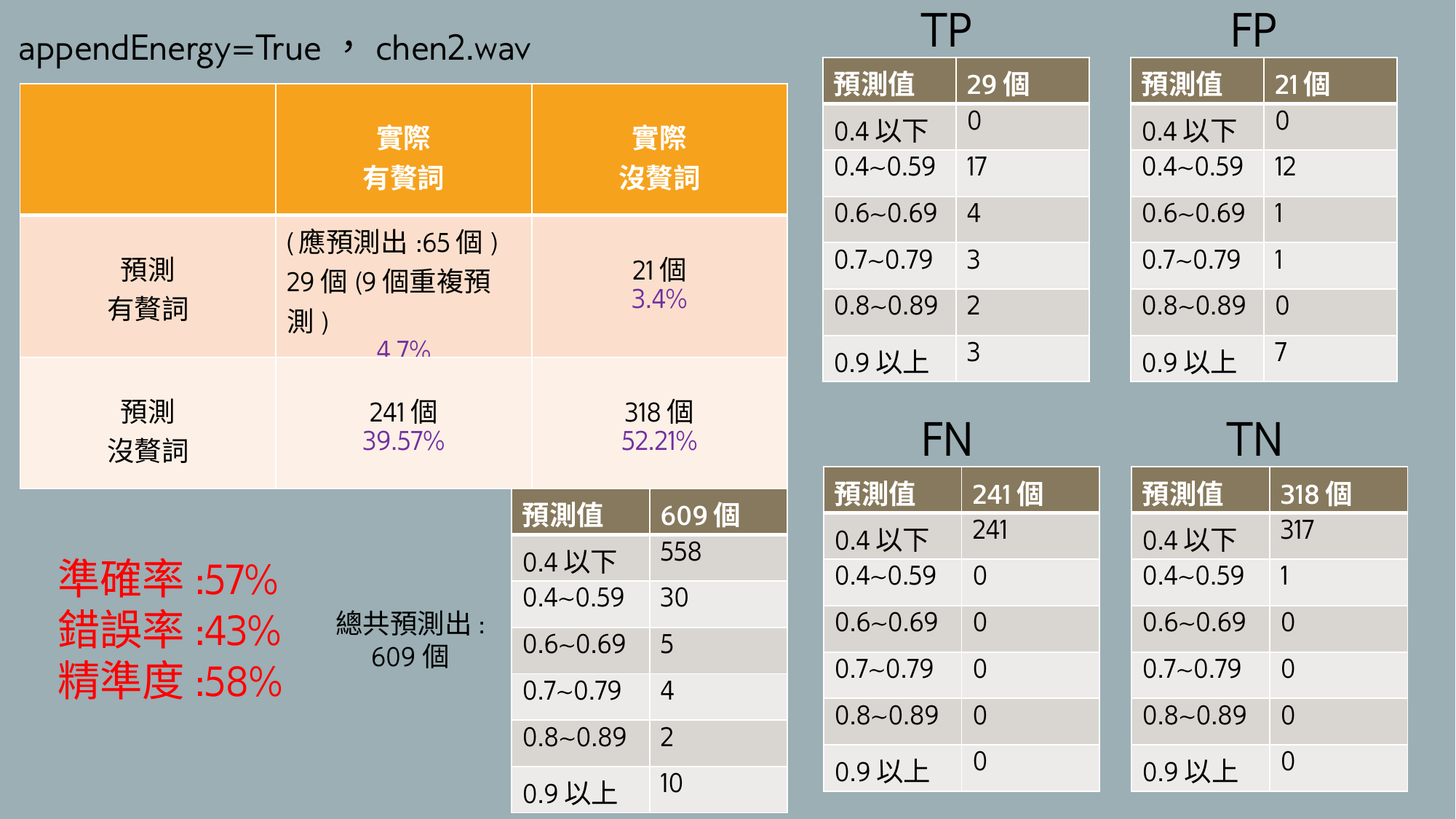

TP
FP
appendEnergy=True，chen2.wav
| 預測值 | 29個 |
| --- | --- |
| 0.4以下 | 0 |
| 0.4~0.59 | 17 |
| 0.6~0.69 | 4 |
| 0.7~0.79 | 3 |
| 0.8~0.89 | 2 |
| 0.9以上 | 3 |
| 預測值 | 21個 |
| --- | --- |
| 0.4以下 | 0 |
| 0.4~0.59 | 12 |
| 0.6~0.69 | 1 |
| 0.7~0.79 | 1 |
| 0.8~0.89 | 0 |
| 0.9以上 | 7 |
|  | 實際 有贅詞 | 實際 沒贅詞 |
| --- | --- | --- |
| 預測 有贅詞 | (應預測出:65個) 29個(9個重複預測) 4.7% | 21個 3.4% |
| 預測 沒贅詞 | 241個 39.57% | 318個 52.21% |
FN
TN
| 預測值 | 241個 |
| --- | --- |
| 0.4以下 | 241 |
| 0.4~0.59 | 0 |
| 0.6~0.69 | 0 |
| 0.7~0.79 | 0 |
| 0.8~0.89 | 0 |
| 0.9以上 | 0 |
| 預測值 | 318個 |
| --- | --- |
| 0.4以下 | 317 |
| 0.4~0.59 | 1 |
| 0.6~0.69 | 0 |
| 0.7~0.79 | 0 |
| 0.8~0.89 | 0 |
| 0.9以上 | 0 |
| 預測值 | 609個 |
| --- | --- |
| 0.4以下 | 558 |
| 0.4~0.59 | 30 |
| 0.6~0.69 | 5 |
| 0.7~0.79 | 4 |
| 0.8~0.89 | 2 |
| 0.9以上 | 10 |
準確率:57%
錯誤率:43%
精準度:58%
總共預測出:
609個